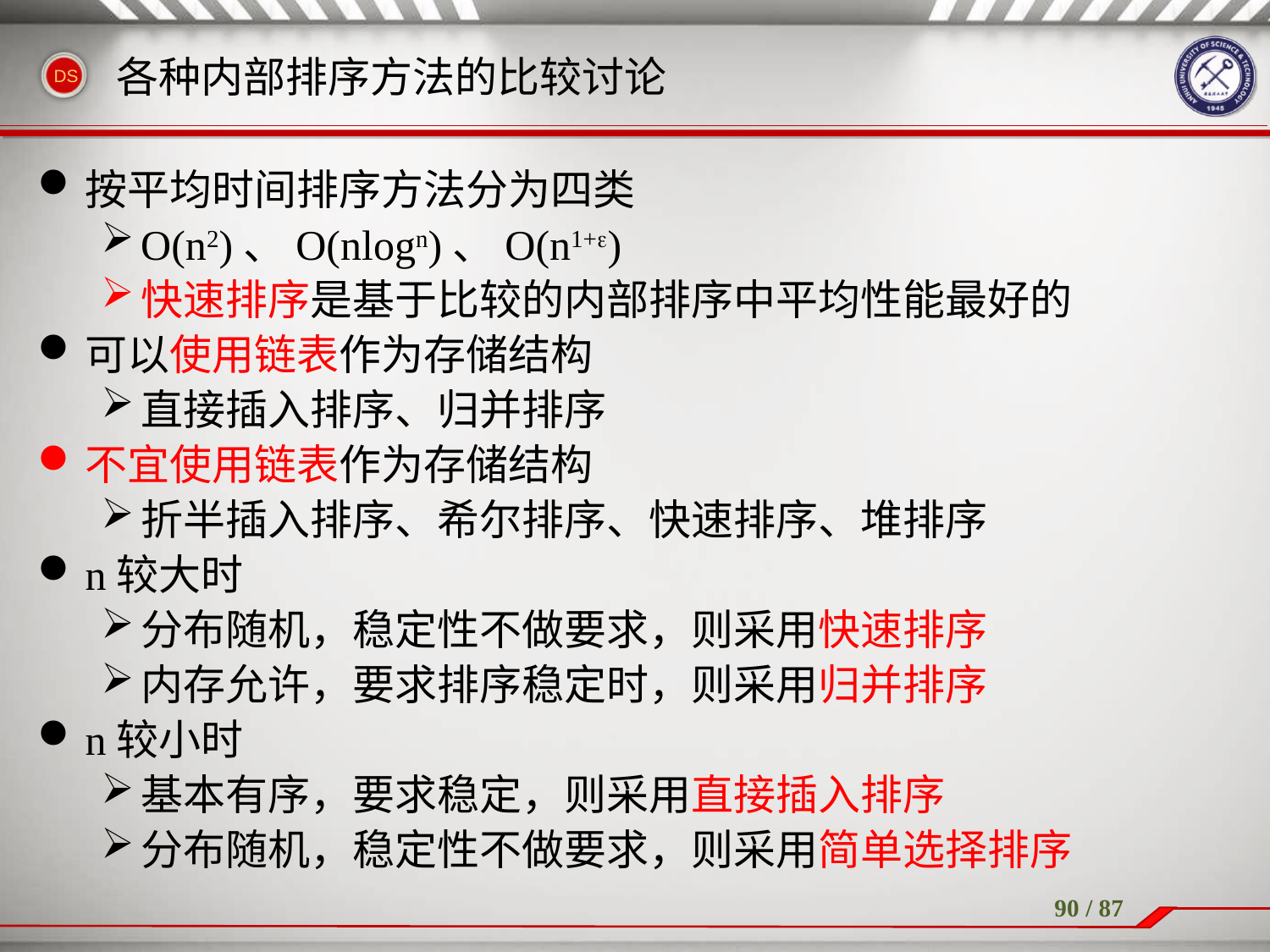

按平均时间排序方法分为四类
O(n2)、O(nlogn)、O(n1+ε)
快速排序是基于比较的内部排序中平均性能最好的
可以使用链表作为存储结构
直接插入排序、归并排序
不宜使用链表作为存储结构
折半插入排序、希尔排序、快速排序、堆排序
n较大时
分布随机，稳定性不做要求，则采用快速排序
内存允许，要求排序稳定时，则采用归并排序
n较小时
基本有序，要求稳定，则采用直接插入排序
分布随机，稳定性不做要求，则采用简单选择排序
各种内部排序方法的比较讨论